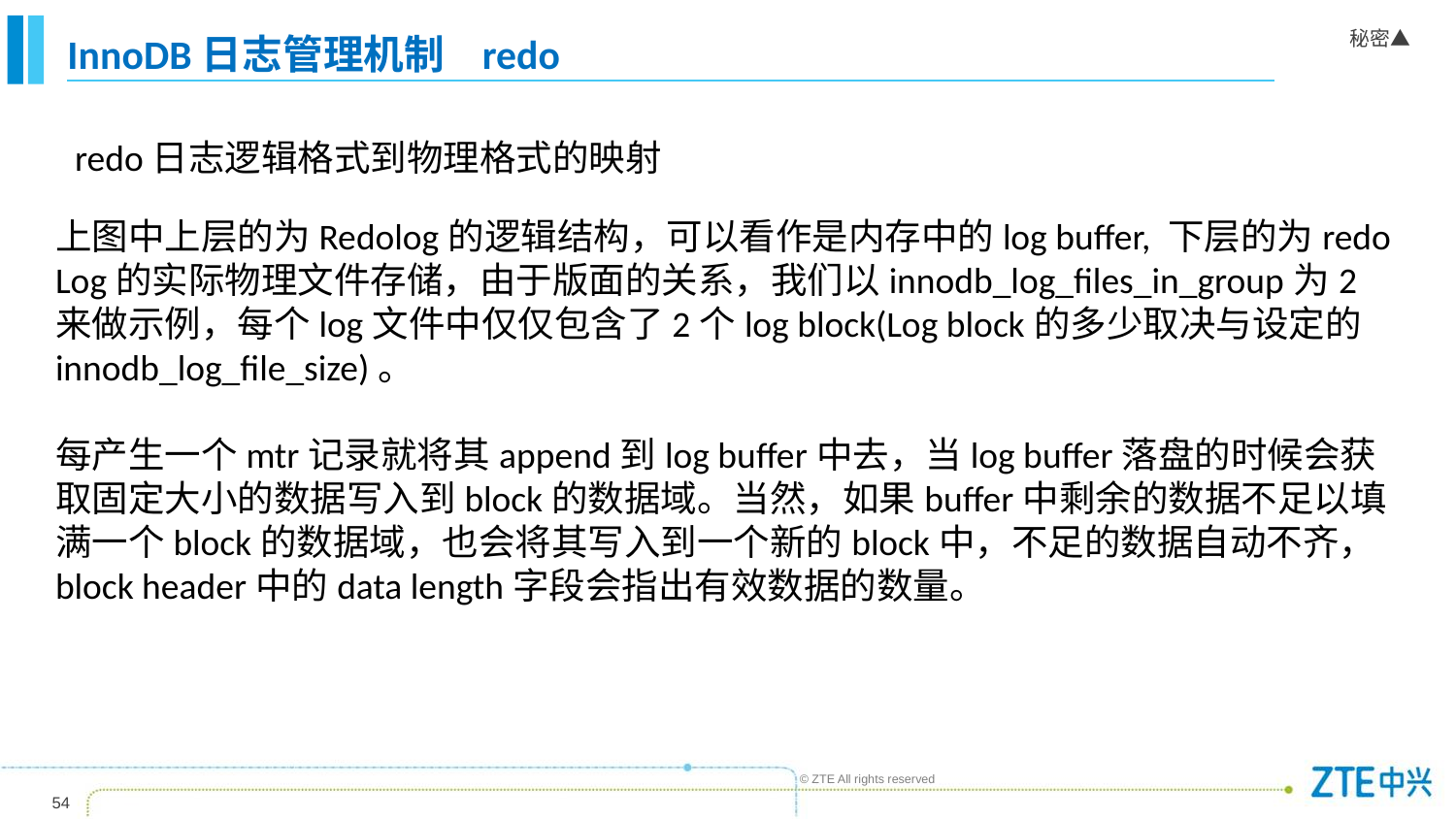

# InnoDB日志管理机制   redo
 redo日志逻辑格式到物理格式的映射
上图中上层的为Redolog的逻辑结构，可以看作是内存中的log buffer, 下层的为redo Log的实际物理文件存储，由于版面的关系，我们以innodb_log_files_in_group为2来做示例，每个log文件中仅仅包含了2个log block(Log block的多少取决与设定的innodb_log_file_size)。

每产生一个mtr记录就将其append到log buffer中去，当log buffer落盘的时候会获取固定大小的数据写入到block的数据域。当然，如果buffer中剩余的数据不足以填满一个block的数据域，也会将其写入到一个新的block中，不足的数据自动不齐，block header中的data length字段会指出有效数据的数量。